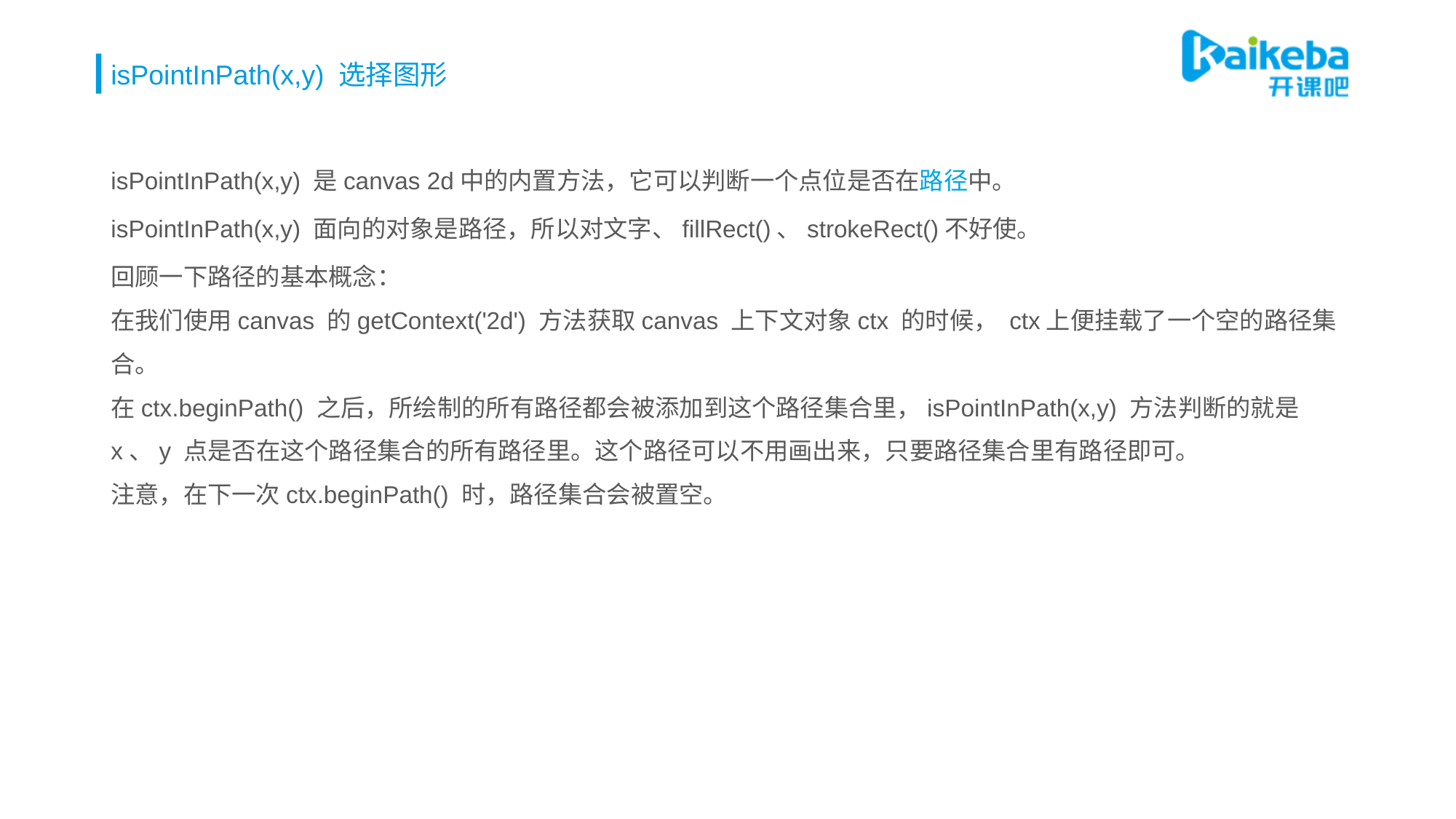

# isPointInPath(x,y) 选择图形
isPointInPath(x,y) 是canvas 2d中的内置方法，它可以判断一个点位是否在路径中。
isPointInPath(x,y) 面向的对象是路径，所以对文字、fillRect()、strokeRect()不好使。
回顾一下路径的基本概念：
在我们使用canvas 的getContext('2d') 方法获取canvas 上下文对象ctx 的时候， ctx上便挂载了一个空的路径集合。
在ctx.beginPath() 之后，所绘制的所有路径都会被添加到这个路径集合里，isPointInPath(x,y) 方法判断的就是x、y 点是否在这个路径集合的所有路径里。这个路径可以不用画出来，只要路径集合里有路径即可。
注意，在下一次ctx.beginPath() 时，路径集合会被置空。